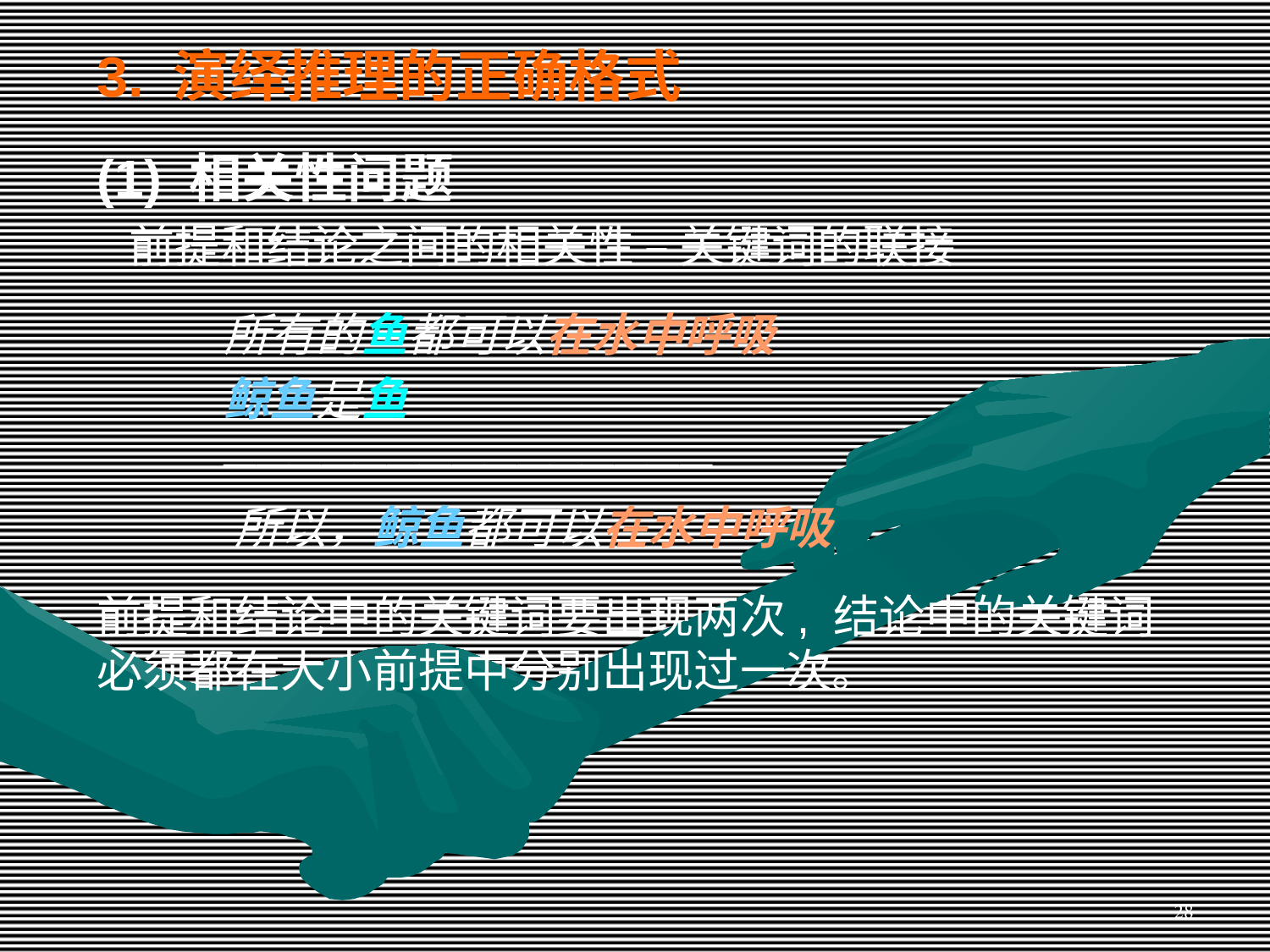

3. 演绎推理的正确格式

(1) 相关性问题
    前提和结论之间的相关性 – 关键词的联接

	所有的鱼都可以在水中呼吸
　　	鲸鱼是鱼
	───────────────
　　　所以，鲸鱼都可以在水中呼吸

前提和结论中的关键词要出现两次, 结论中的关键词必须都在大小前提中分别出现过一次。

28